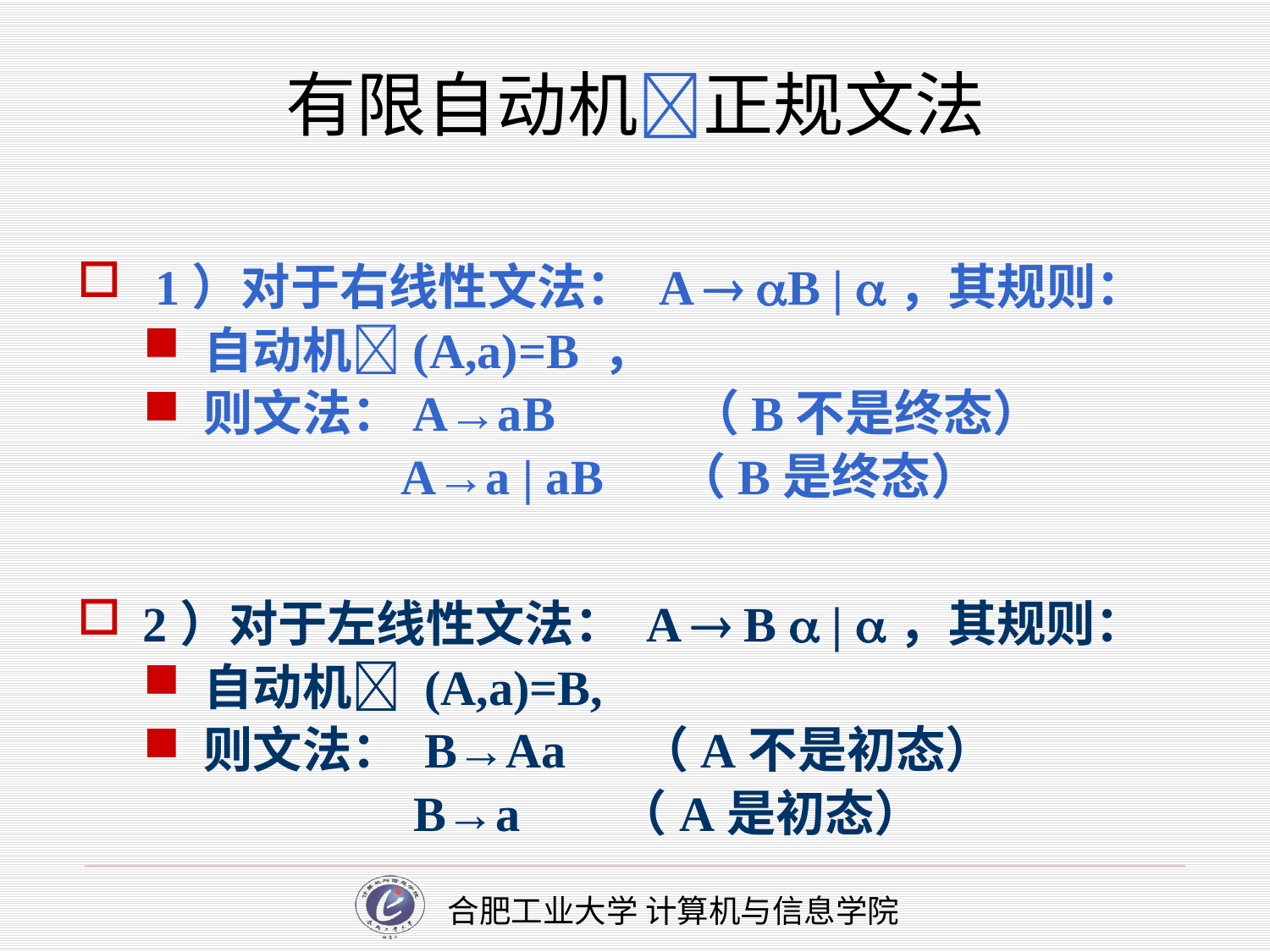

# 有限自动机→正规文法
 1）对于右线性文法： A → αB | α，其规则：
自动机δ(A,a)=B ，
则文法：A→aB          （B不是终态）
                     A→a | aB     （B是终态）

2）对于左线性文法： A → B α | α，其规则：
自动机δ (A,a)=B,
则文法： B→Aa     （A不是初态）
                      B→a       （A是初态）